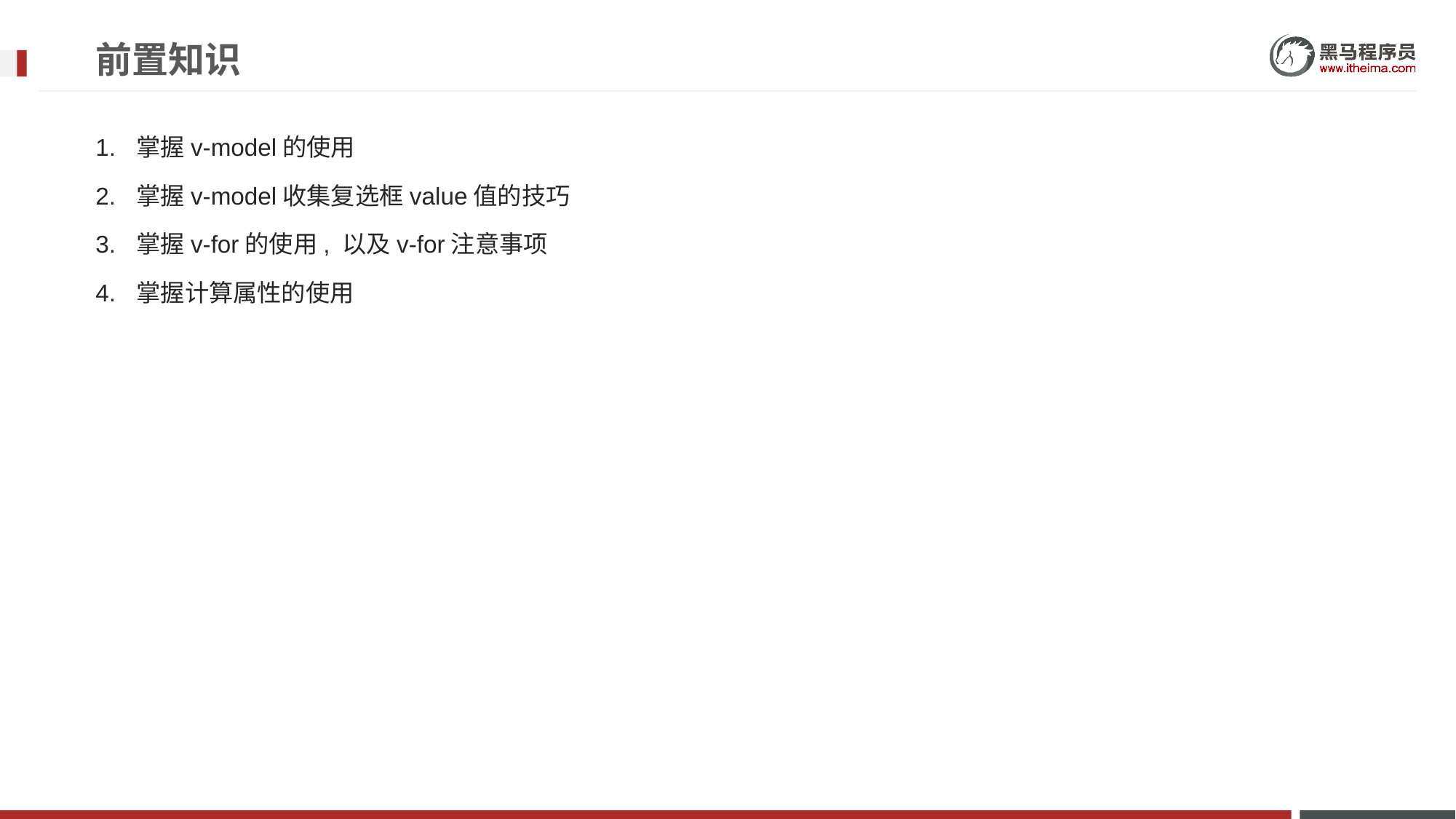

# 前置知识
掌握v-model的使用
掌握v-model收集复选框value值的技巧
掌握v-for的使用, 以及v-for注意事项
掌握计算属性的使用